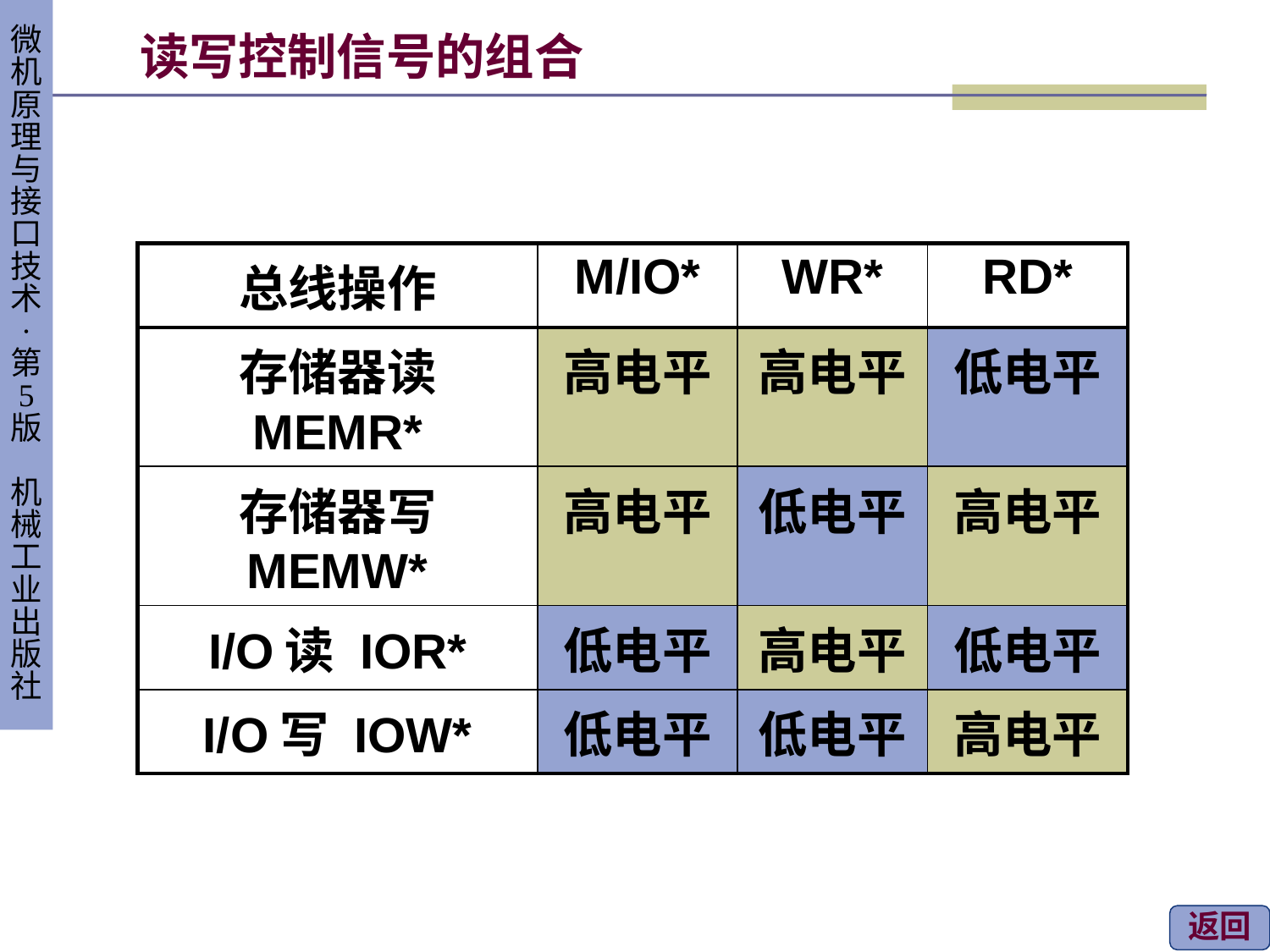

# 读写控制信号的组合

| 总线操作 | M/IO\* | WR\* | RD\* |
| --- | --- | --- | --- |
| 存储器读 MEMR\* | 高电平 | 高电平 | 低电平 |
| 存储器写 MEMW\* | 高电平 | 低电平 | 高电平 |
| I/O读 IOR\* | 低电平 | 高电平 | 低电平 |
| I/O写 IOW\* | 低电平 | 低电平 | 高电平 |
返回